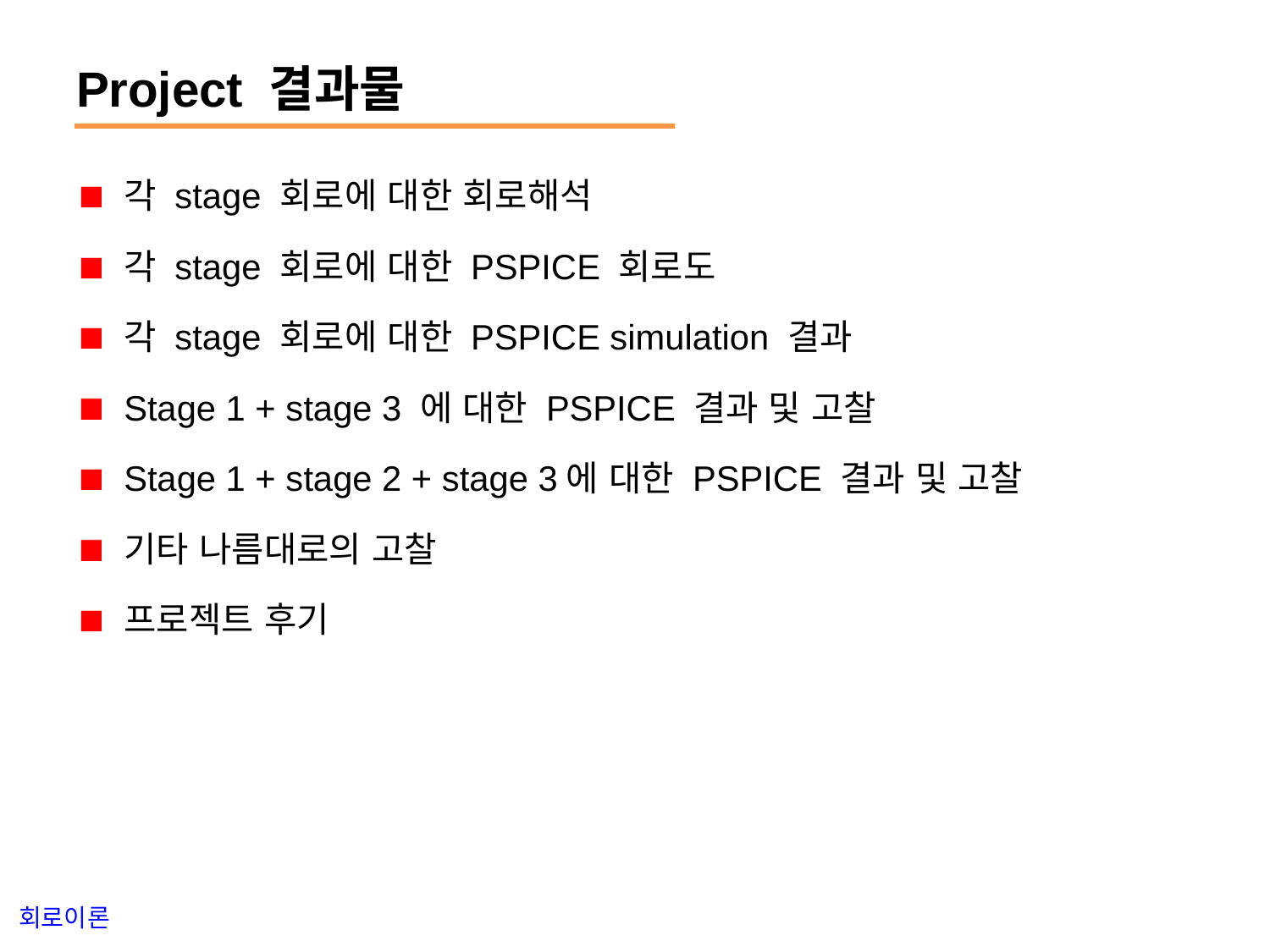

# Project 결과물
각 stage 회로에 대한 회로해석
각 stage 회로에 대한 PSPICE 회로도
각 stage 회로에 대한 PSPICE simulation 결과
Stage 1 + stage 3 에 대한 PSPICE 결과 및 고찰
Stage 1 + stage 2 + stage 3에 대한 PSPICE 결과 및 고찰
기타 나름대로의 고찰
프로젝트 후기